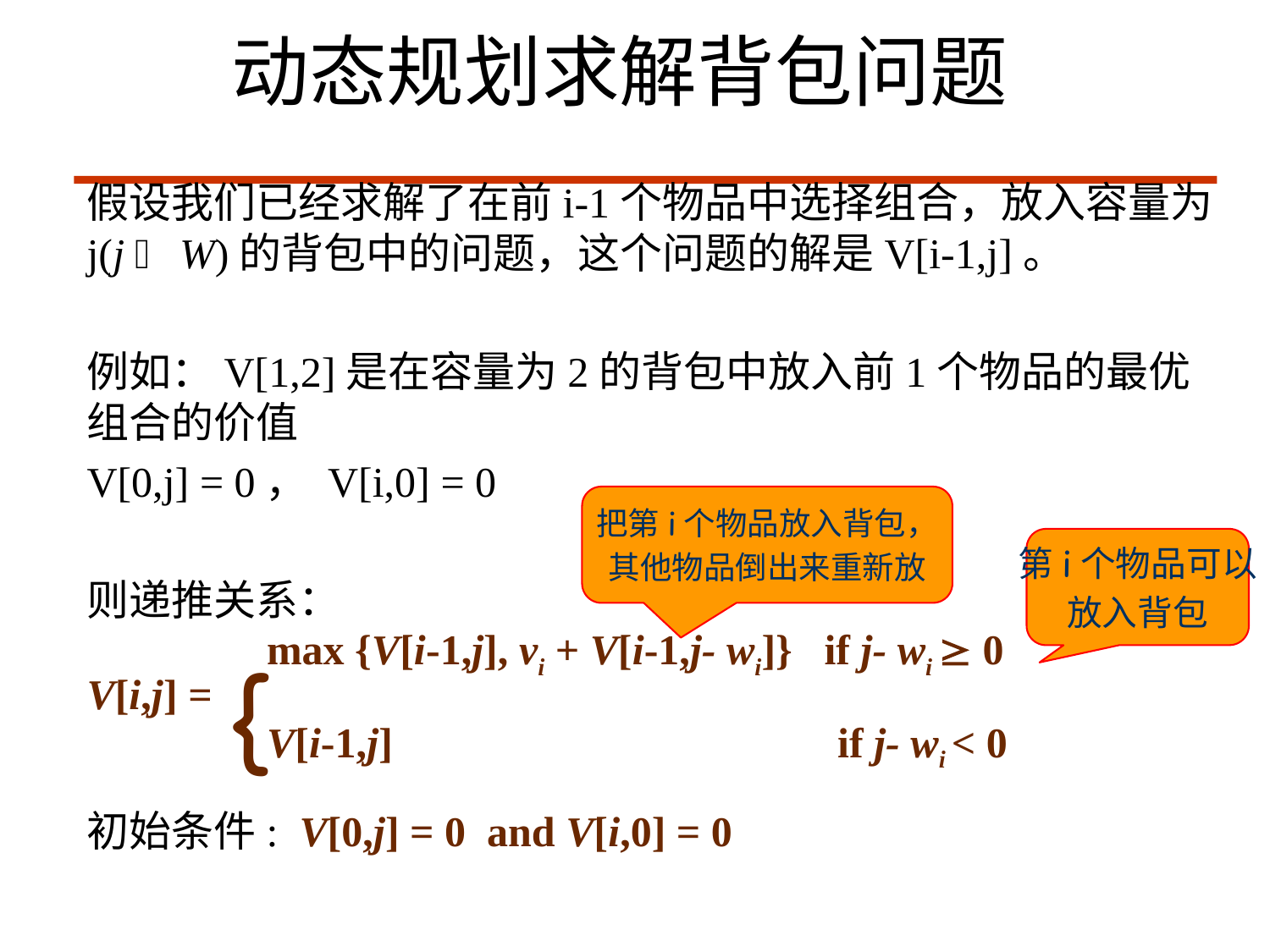

动态规划求解背包问题
假设我们已经求解了在前i-1个物品中选择组合，放入容量为j(j ≤ W)的背包中的问题，这个问题的解是V[i-1,j]。

例如：V[1,2]是在容量为2的背包中放入前1个物品的最优组合的价值
V[0,j] = 0， V[i,0] = 0

则递推关系：
	     max {V[i-1,j], vi + V[i-1,j- wi]}   if j- wi ≥ 0
V[i,j] =
 	     V[i-1,j]                                          if j- wi < 0

初始条件:  V[0,j] = 0  and V[i,0] = 0

把第i个物品放入背包，
其他物品倒出来重新放
第i个物品可以
放入背包
{